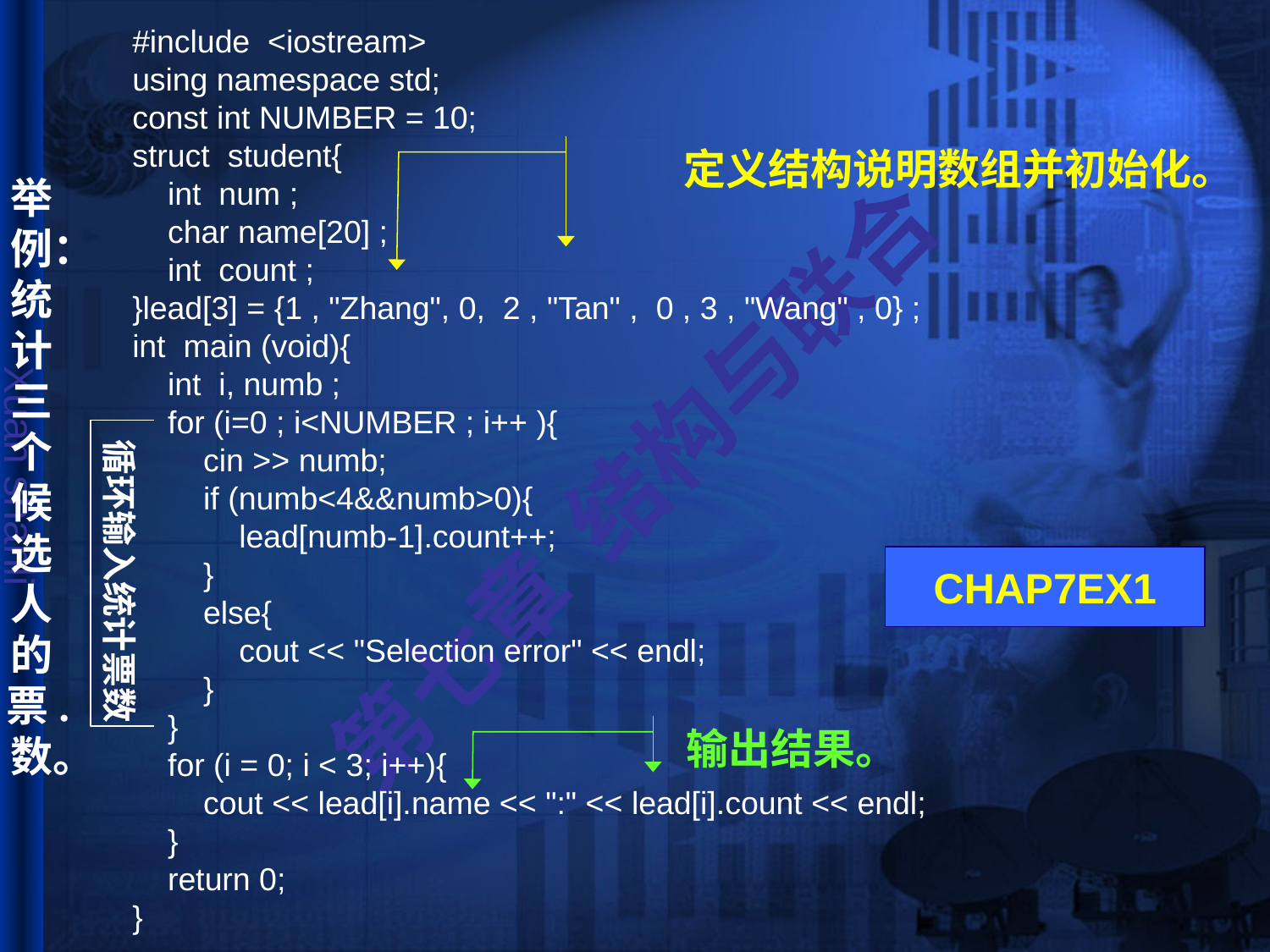

#include  <iostream>
using namespace std;
const int NUMBER = 10;
struct  student{
    int  num ;
    char name[20] ;
    int  count ;
}lead[3] = {1 , "Zhang", 0,  2 , "Tan" ,  0 , 3 , "Wang" , 0} ;
int  main (void){
    int  i, numb ;
    for (i=0 ; i<NUMBER ; i++ ){
        cin >> numb;
        if (numb<4&&numb>0){
            lead[numb-1].count++;
        }
        else{
            cout << "Selection error" << endl;
        }
    }
    for (i = 0; i < 3; i++){
        cout << lead[i].name << ":" << lead[i].count << endl;
    }
    return 0;
}
# 举例：统计三个候选人的票.数。
        定义结构说明数组并初始化。

循环输入统计票数
CHAP7EX1
输出结果。